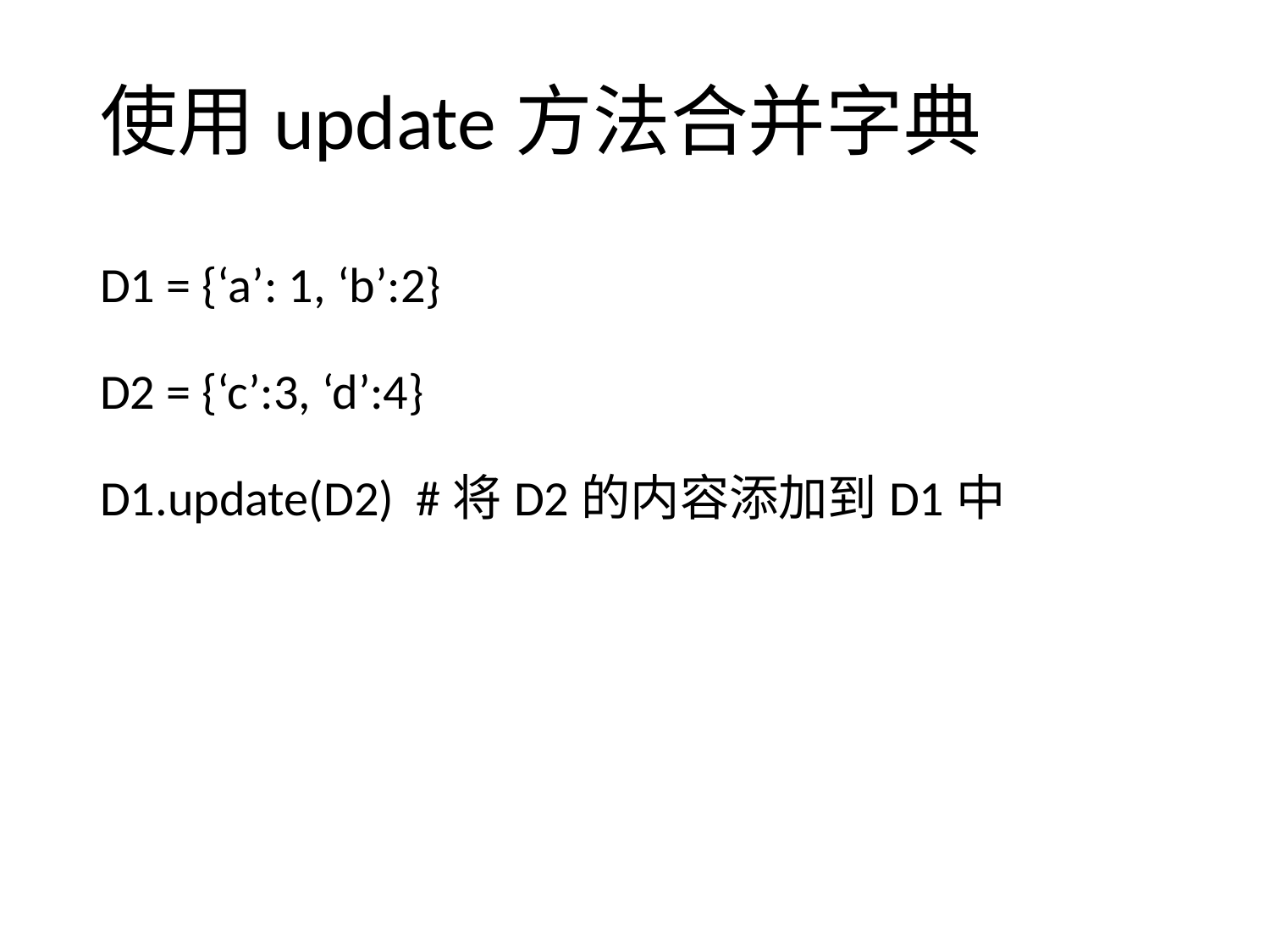

# 使用update方法合并字典
D1 = {‘a’: 1, ‘b’:2}
D2 = {‘c’:3, ‘d’:4}
D1.update(D2)  #将D2的内容添加到D1中